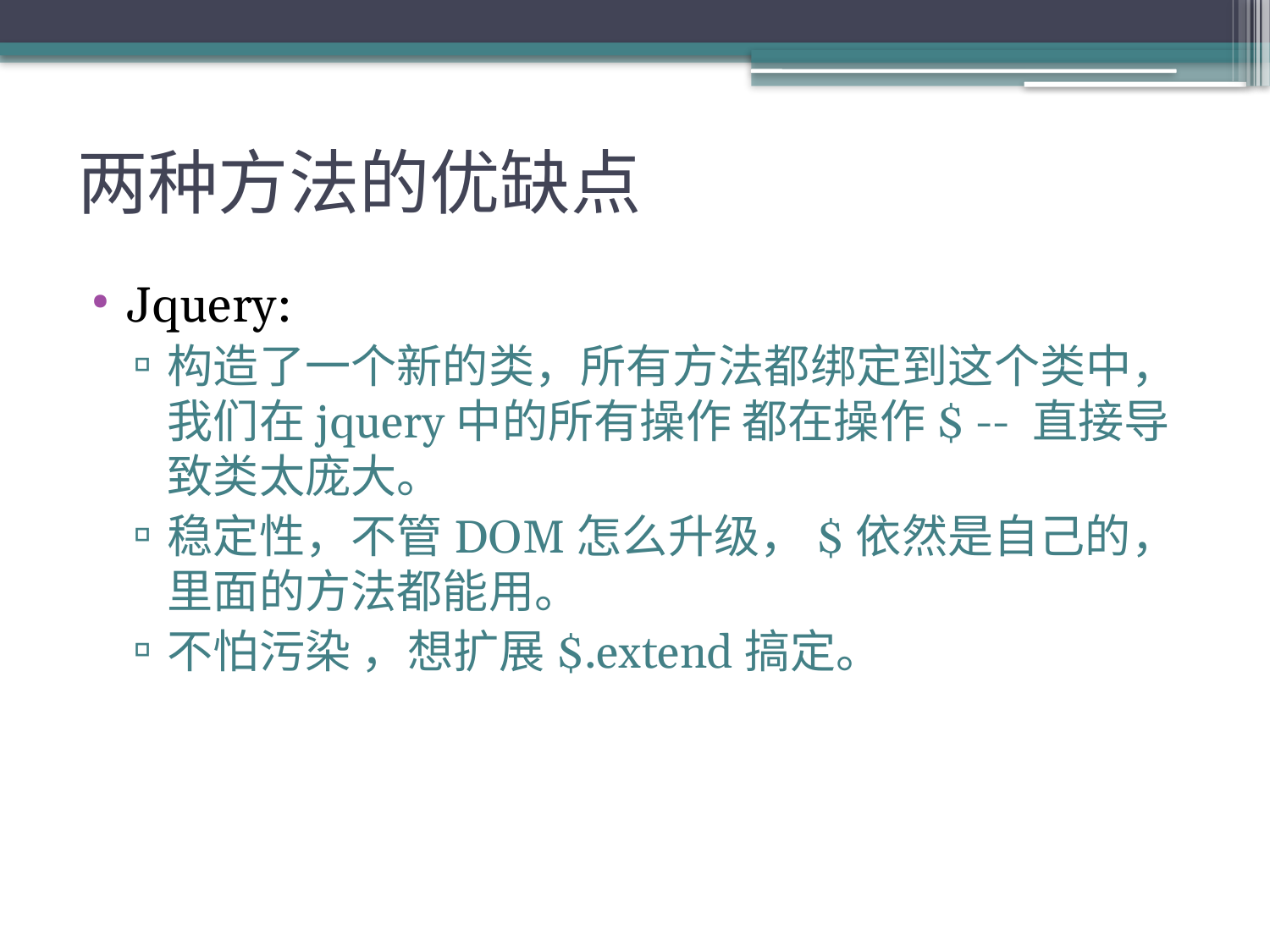

# 两种方法的优缺点
Jquery:
构造了一个新的类，所有方法都绑定到这个类中，我们在jquery中的所有操作 都在操作$ -- 直接导致类太庞大。
稳定性，不管DOM怎么升级，$依然是自己的，里面的方法都能用。
不怕污染 ，想扩展$.extend搞定。